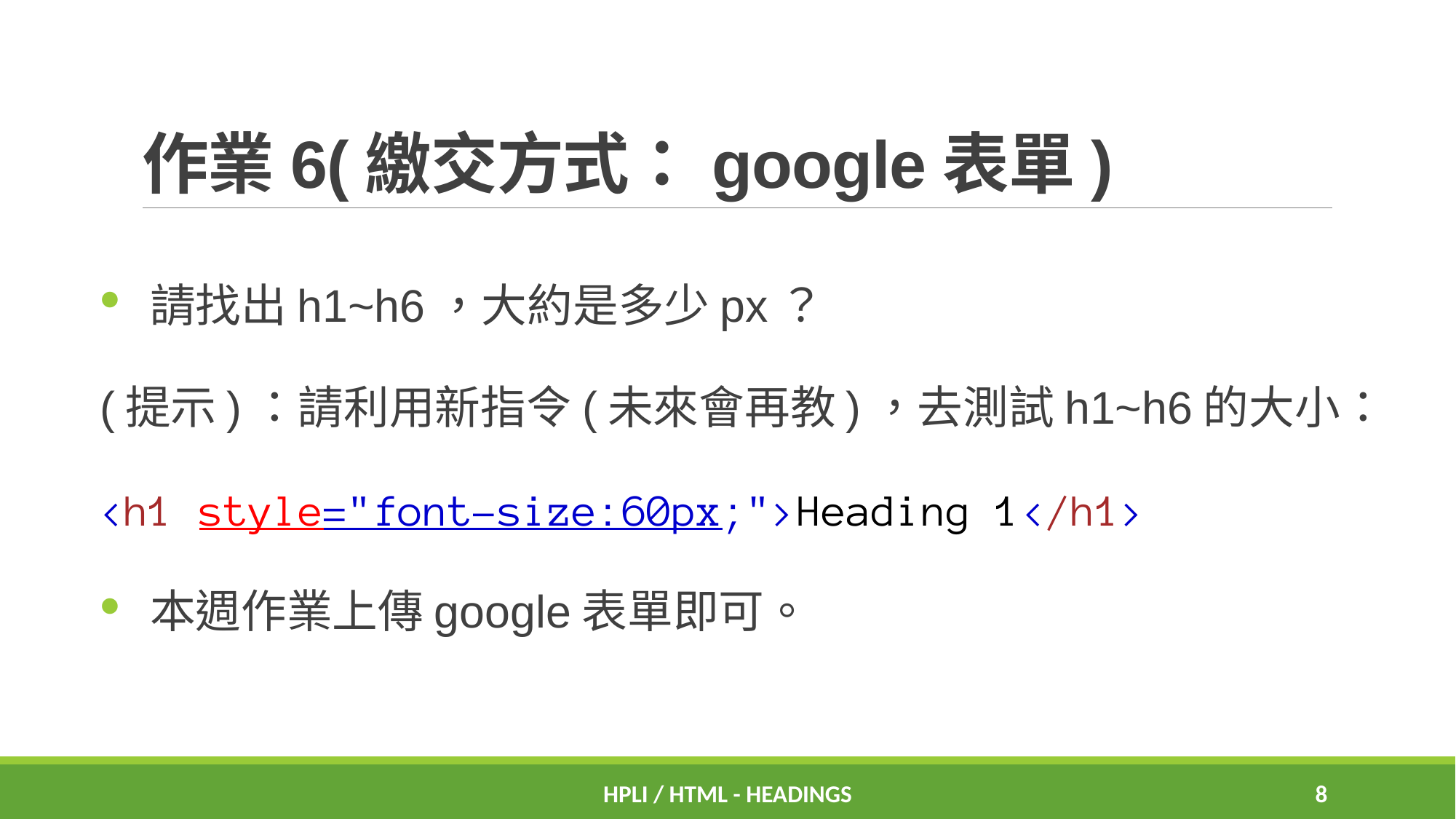

# 作業6(繳交方式：google表單)
請找出h1~h6，大約是多少px？
(提示)：請利用新指令(未來會再教)，去測試h1~h6的大小：
<h1 style="font-size:60px;">Heading 1</h1>
本週作業上傳google表單即可。

HPLI / HTML - Headings
8